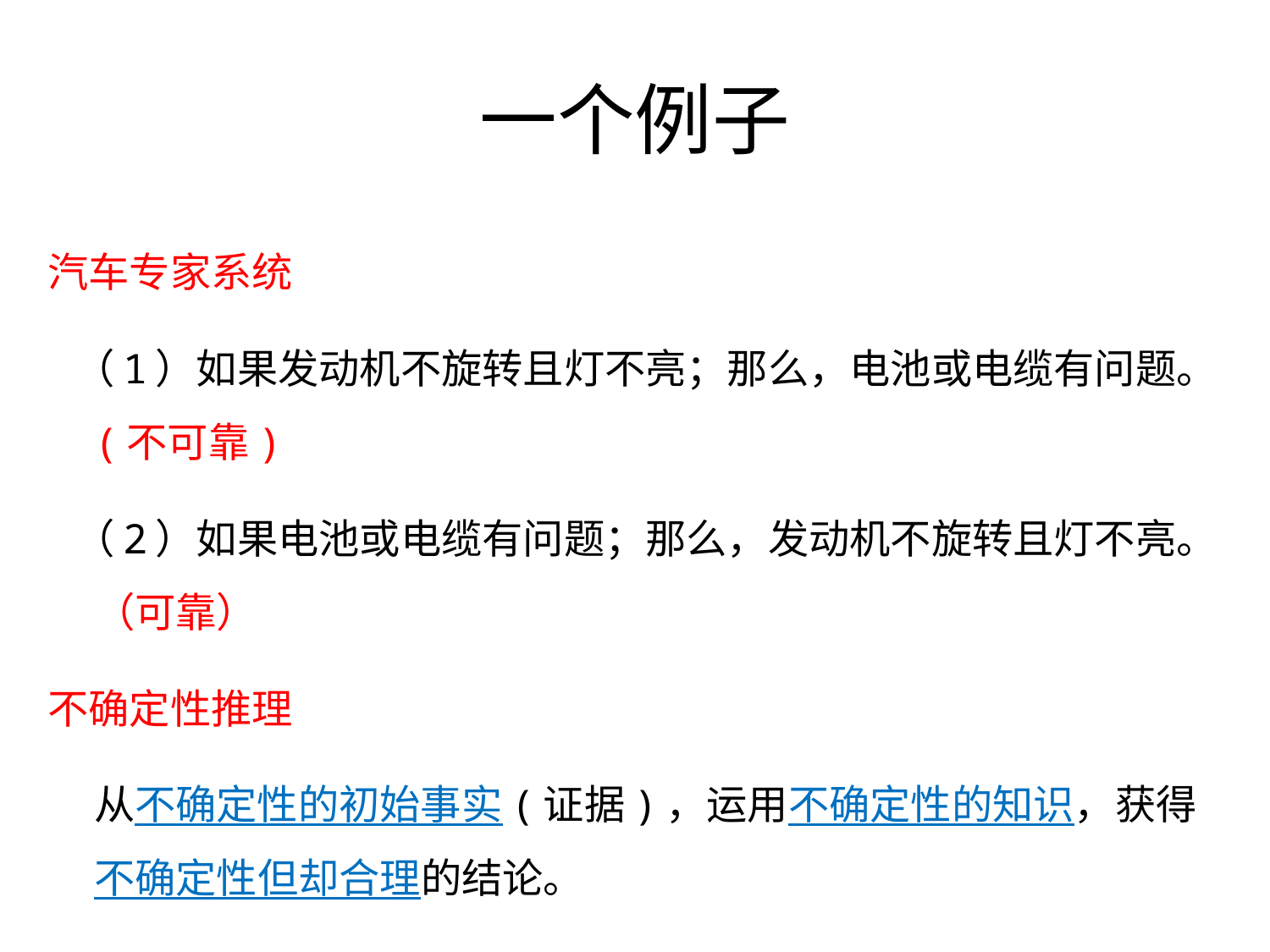

# 一个例子
汽车专家系统
  （1）如果发动机不旋转且灯不亮；那么，电池或电缆有问题。(不可靠)
  （2）如果电池或电缆有问题；那么，发动机不旋转且灯不亮。（可靠）
不确定性推理
	从不确定性的初始事实(证据)，运用不确定性的知识，获得不确定性但却合理的结论。